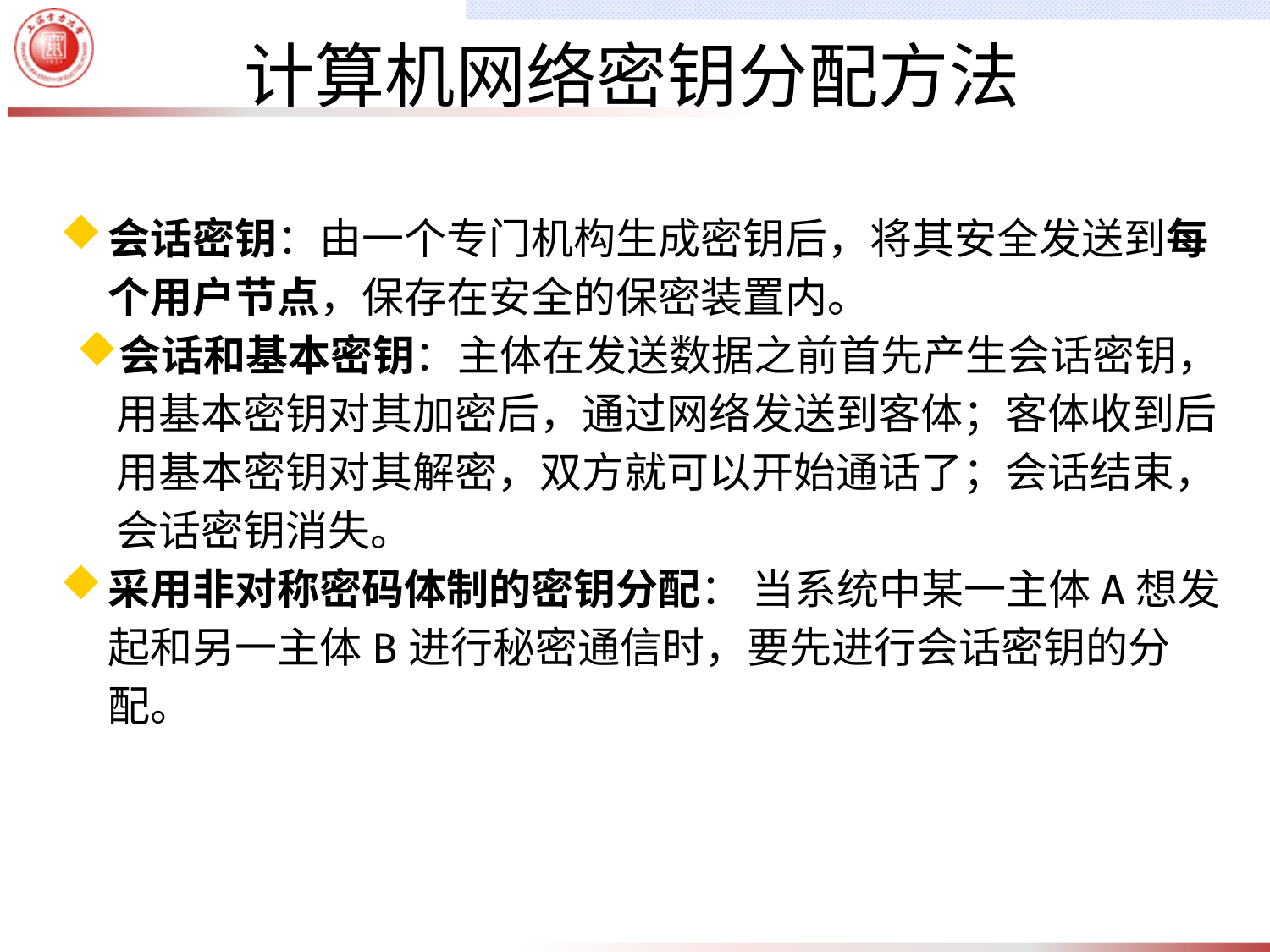

计算机网络密钥分配方法
会话密钥：由一个专门机构生成密钥后，将其安全发送到每个用户节点，保存在安全的保密装置内。
会话和基本密钥：主体在发送数据之前首先产生会话密钥，用基本密钥对其加密后，通过网络发送到客体；客体收到后用基本密钥对其解密，双方就可以开始通话了；会话结束，会话密钥消失。
采用非对称密码体制的密钥分配： 当系统中某一主体A想发起和另一主体B进行秘密通信时，要先进行会话密钥的分配。